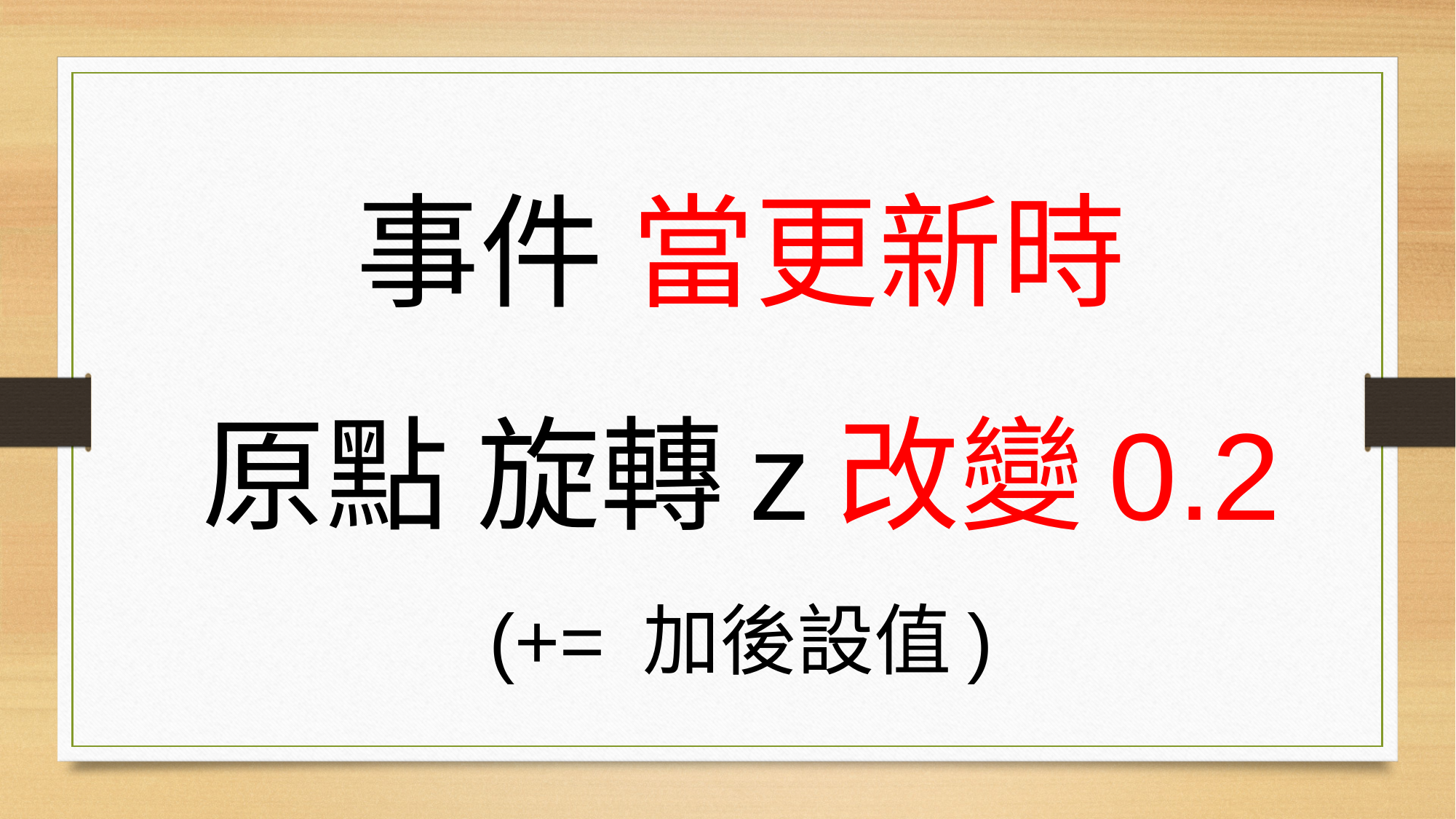

# 事件 當更新時 原點 旋轉z改變0.2 (+= 加後設值)